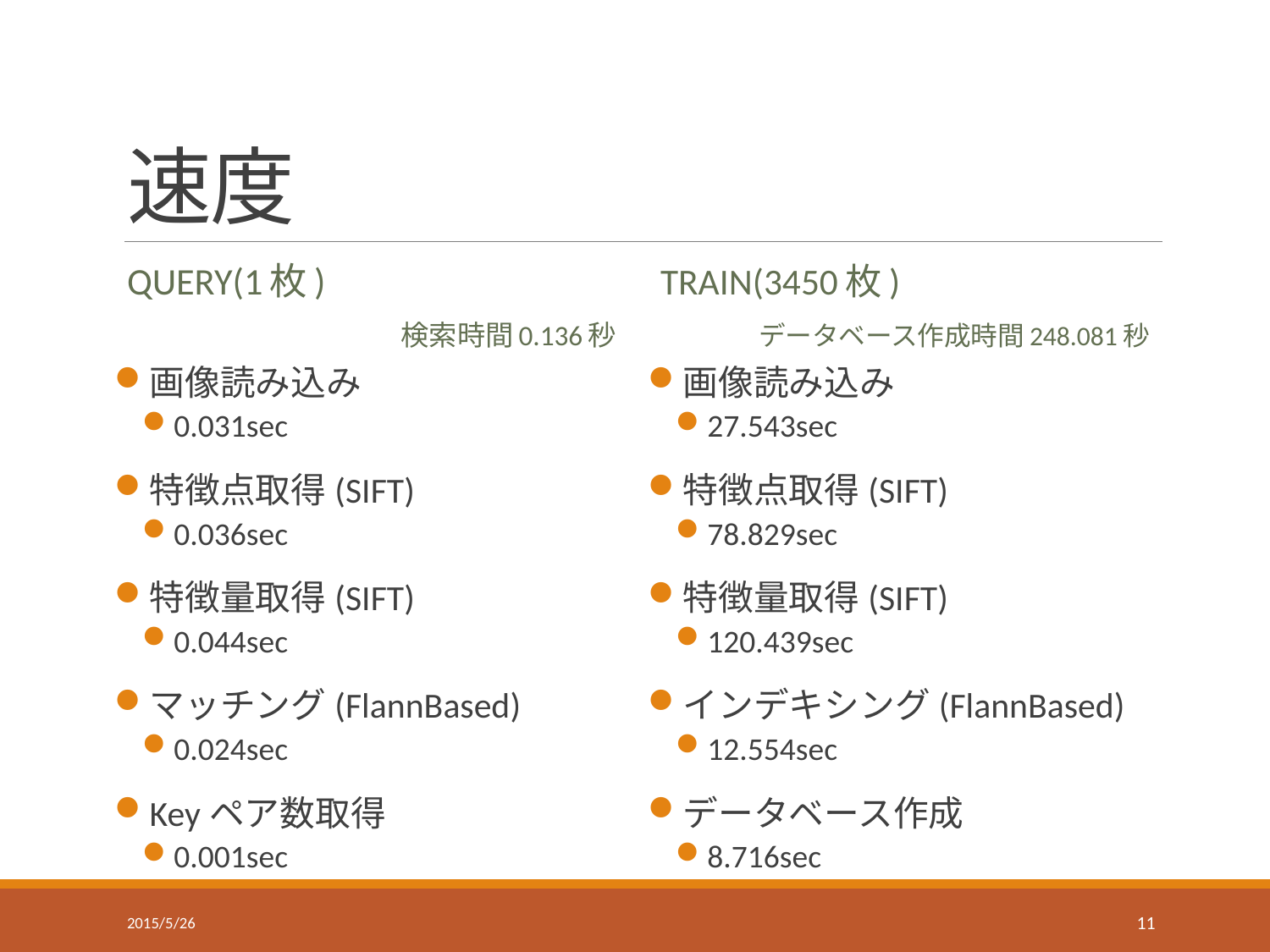

# 速度
Query(1枚)
検索時間0.136秒
Train(3450枚)
データベース作成時間248.081秒
画像読み込み
0.031sec
特徴点取得(SIFT)
0.036sec
特徴量取得(SIFT)
0.044sec
マッチング(FlannBased)
0.024sec
Keyペア数取得
0.001sec

画像読み込み
27.543sec
特徴点取得(SIFT)
78.829sec
特徴量取得(SIFT)
120.439sec
インデキシング(FlannBased)
12.554sec
データベース作成
8.716sec

2015/5/26
11